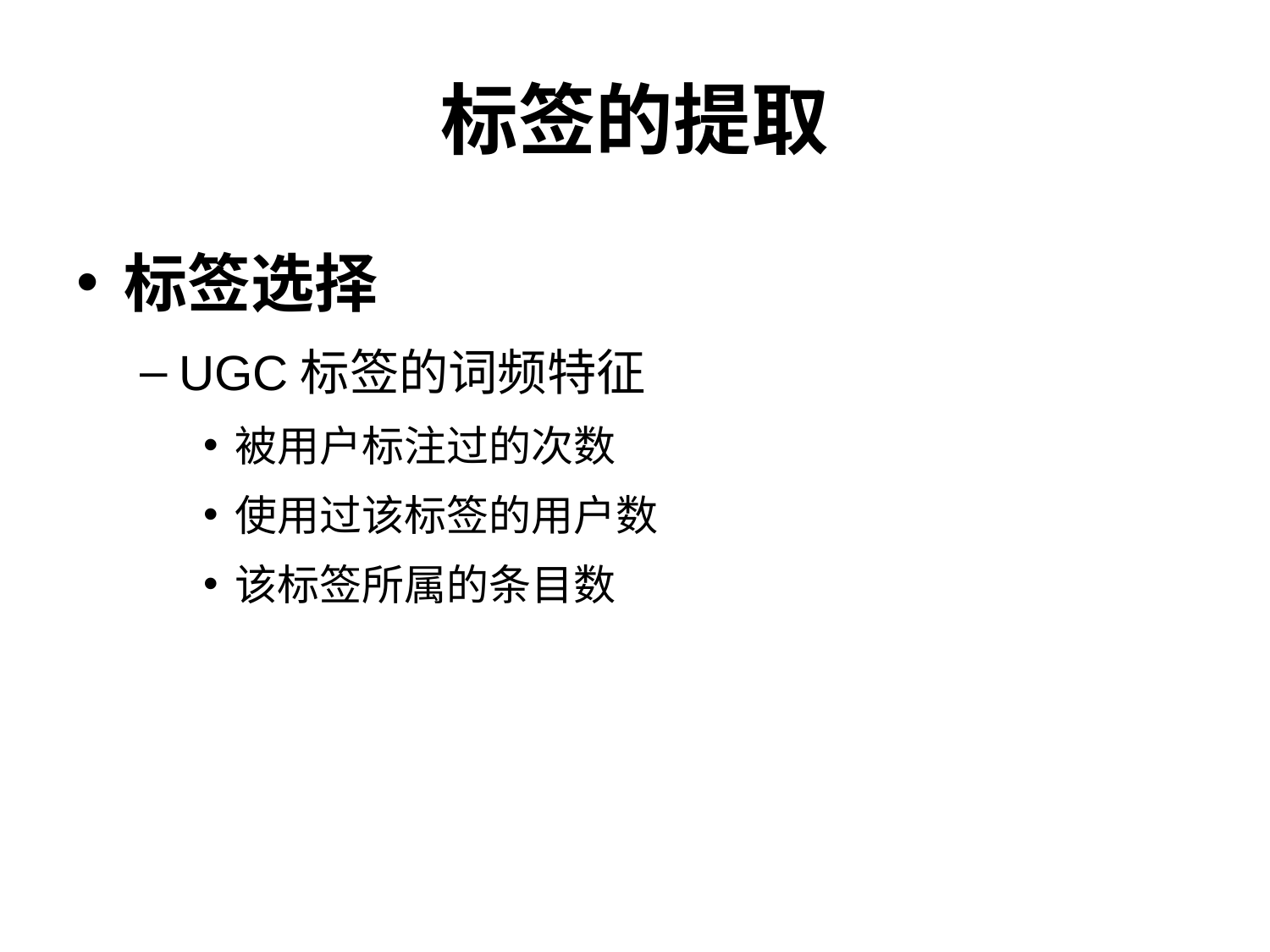

# 标签的提取
标签选择
UGC标签的词频特征
被用户标注过的次数
使用过该标签的用户数
该标签所属的条目数